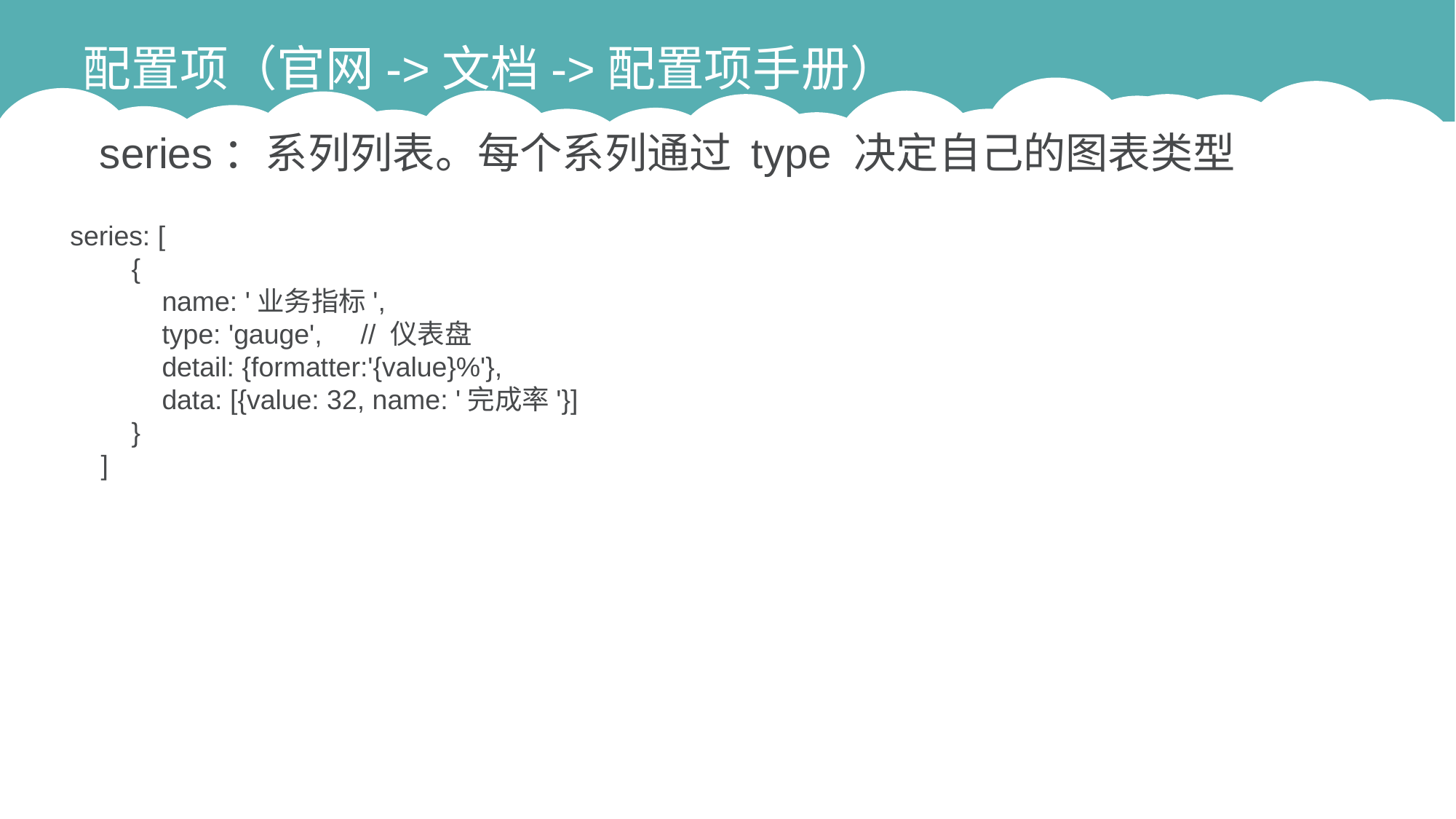

配置项（官网->文档->配置项手册）
series：系列列表。每个系列通过 type 决定自己的图表类型
series: [
        {
            name: '业务指标',
            type: 'gauge',     // 仪表盘
            detail: {formatter:'{value}%'},
            data: [{value: 32, name: '完成率'}]
        }
    ]